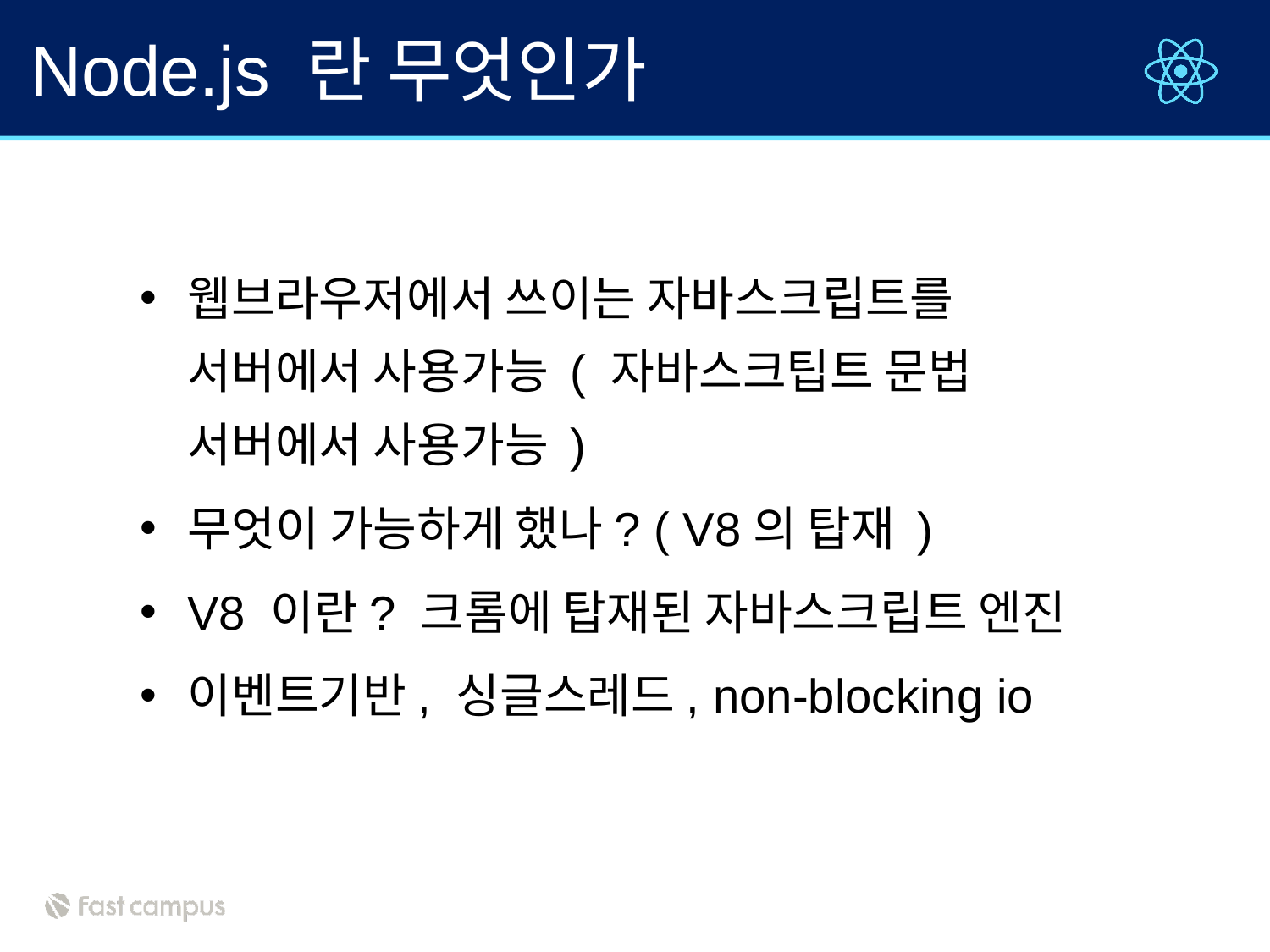

# Node.js 란 무엇인가
웹브라우저에서 쓰이는 자바스크립트를 서버에서 사용가능 ( 자바스크팁트 문법 서버에서 사용가능 )
무엇이 가능하게 했나? ( V8의 탑재 )
V8 이란? 크롬에 탑재된 자바스크립트 엔진
이벤트기반, 싱글스레드, non-blocking io